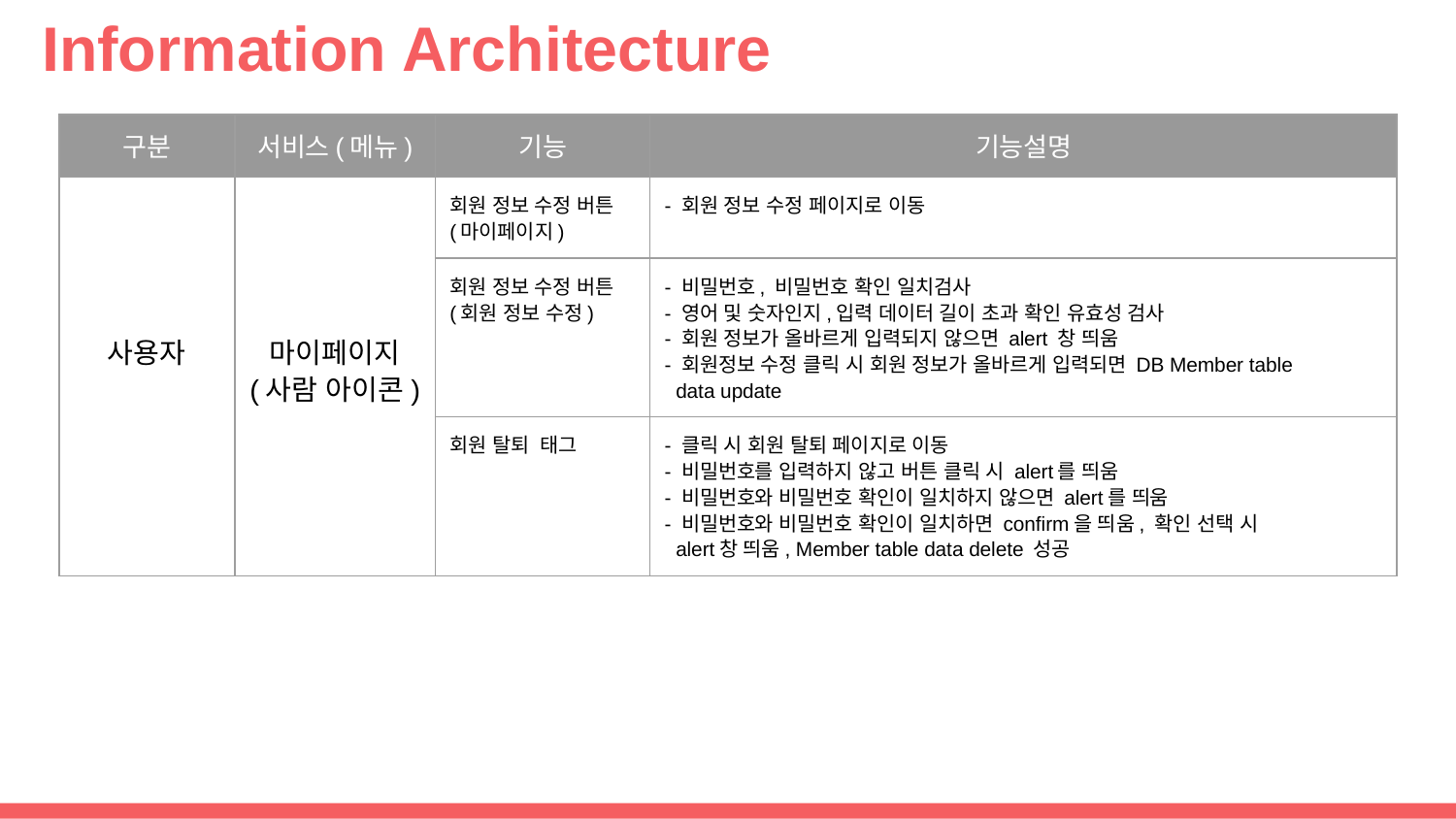

# Information Architecture
| 구분 | 서비스(메뉴) | 기능 | 기능설명 |
| --- | --- | --- | --- |
| 사용자 | 마이페이지 (사람 아이콘) | 회원 정보 수정 버튼 (마이페이지) | - 회원 정보 수정 페이지로 이동 |
|  |  | 회원 정보 수정 버튼 (회원 정보 수정) | - 비밀번호, 비밀번호 확인 일치검사 - 영어 및 숫자인지,입력 데이터 길이 초과 확인 유효성 검사 - 회원 정보가 올바르게 입력되지 않으면 alert 창 띄움 - 회원정보 수정 클릭 시 회원 정보가 올바르게 입력되면 DB Member table data update |
|  |  | 회원 탈퇴 태그 | - 클릭 시 회원 탈퇴 페이지로 이동 - 비밀번호를 입력하지 않고 버튼 클릭 시 alert를 띄움 - 비밀번호와 비밀번호 확인이 일치하지 않으면 alert를 띄움 - 비밀번호와 비밀번호 확인이 일치하면 confirm을 띄움, 확인 선택 시 alert창 띄움, Member table data delete 성공 |